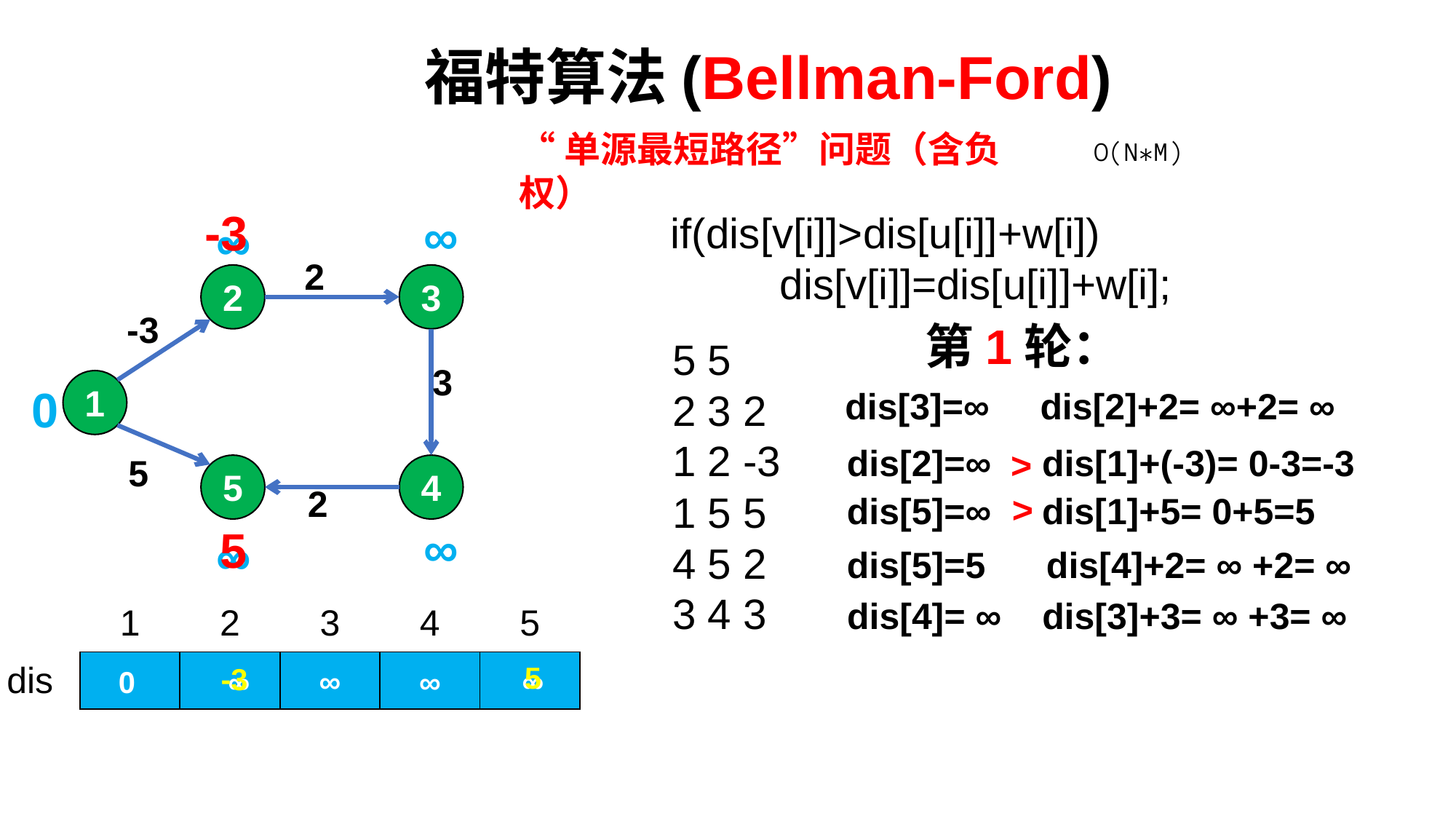

福特算法(Bellman-Ford)
“单源最短路径”问题（含负权）
O(N*M)
-3
if(dis[v[i]]>dis[u[i]]+w[i])
	dis[v[i]]=dis[u[i]]+w[i];
∞
∞
2
2
3
-3
3
1
5
5
4
2
第1轮：
5 5
2 3 2
1 2 -3
1 5 5
4 5 2
3 4 3
0
dis[3]=∞     dis[2]+2= ∞+2= ∞
dis[2]=∞     dis[1]+(-3)= 0-3=-3
>
>
dis[5]=∞     dis[1]+5= 0+5=5
∞
5
∞
dis[5]=5      dis[4]+2= ∞ +2= ∞
dis[4]= ∞    dis[3]+3= ∞ +3= ∞
|  | 1 | 2 | 3 | 4 | 5 |
| --- | --- | --- | --- | --- | --- |
| dis |  |  |  |  |  |
5
-3
∞
∞
0
∞
∞